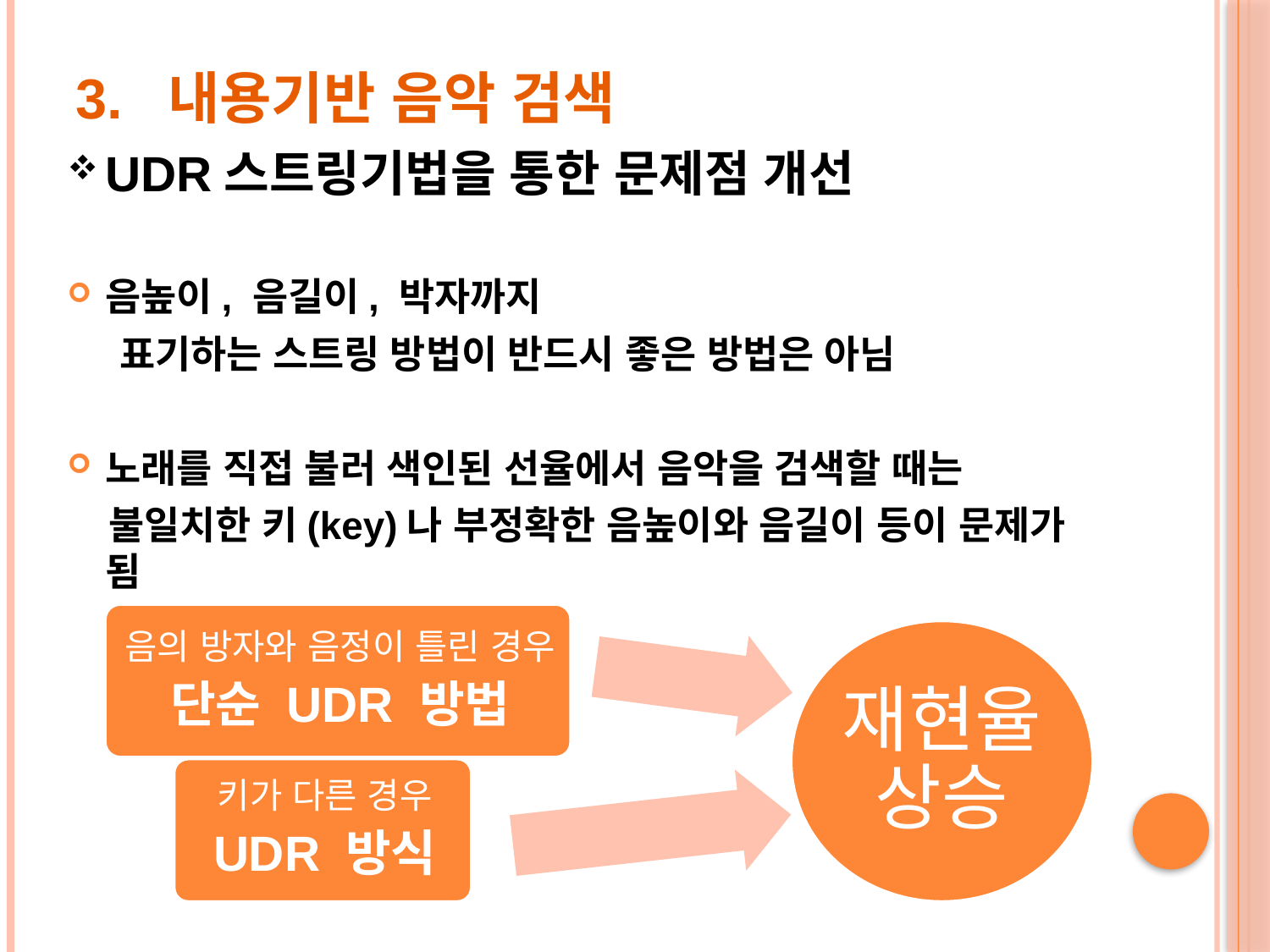

# 3.  내용기반 음악 검색
재현율 상승
키가 다른 경우
UDR 방식
음의 방자와 음정이 틀린 경우
단순 UDR 방법
UDR스트링기법을 통한 문제점 개선
음높이, 음길이, 박자까지
    표기하는 스트링 방법이 반드시 좋은 방법은 아님

노래를 직접 불러 색인된 선율에서 음악을 검색할 때는
   불일치한 키(key)나 부정확한 음높이와 음길이 등이 문제가 됨